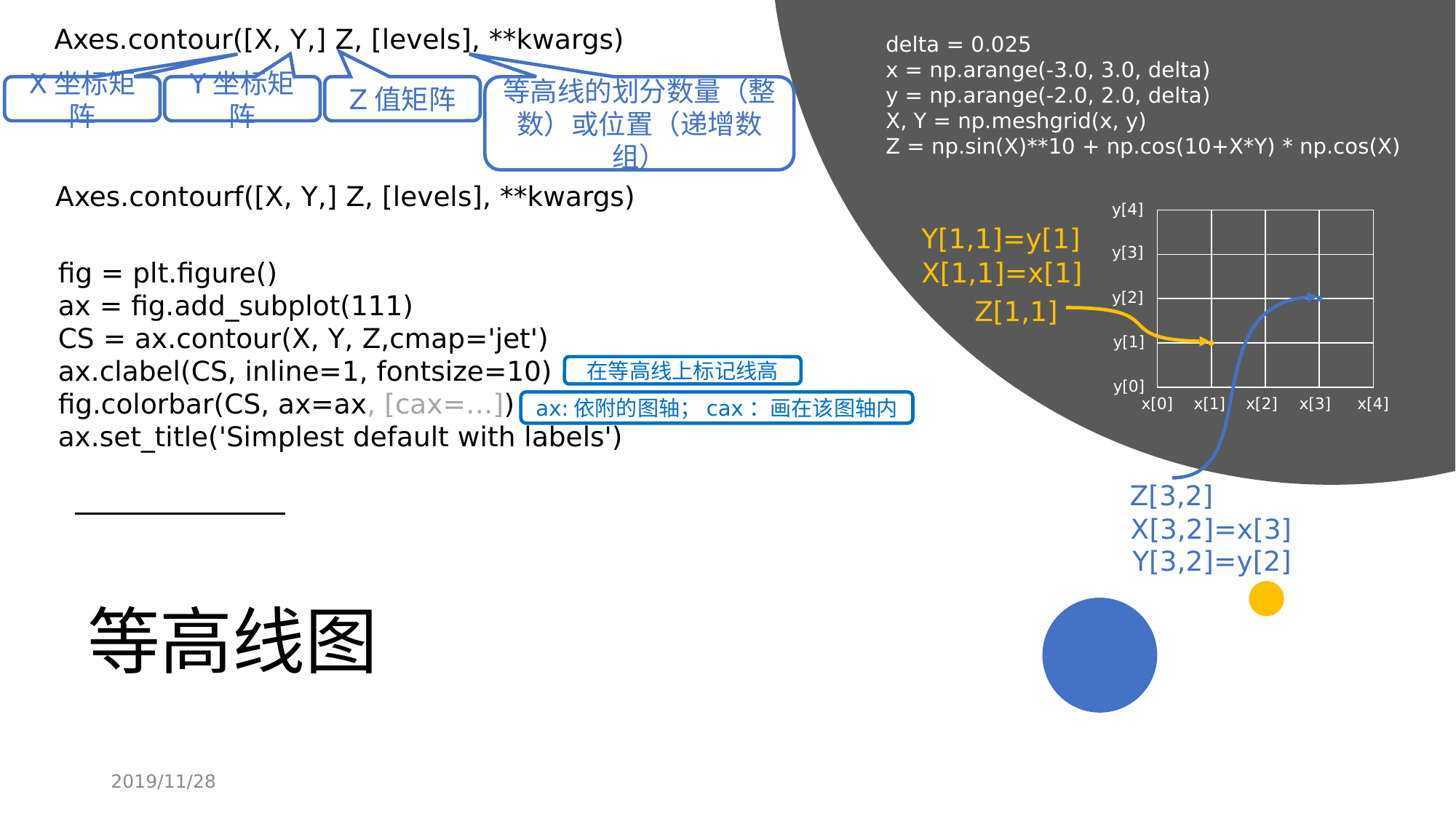

Axes.contour([X, Y,] Z, [levels], **kwargs)
delta = 0.025
x = np.arange(-3.0, 3.0, delta)
y = np.arange(-2.0, 2.0, delta)
X, Y = np.meshgrid(x, y)
Z = np.sin(X)**10 + np.cos(10+X*Y) * np.cos(X)
X坐标矩阵
Y坐标矩阵
Z值矩阵
等高线的划分数量（整数）或位置（递增数组）
Axes.contourf([X, Y,] Z, [levels], **kwargs)
y[4]
|  |  |  |  |
| --- | --- | --- | --- |
|  |  |  |  |
|  |  |  |  |
|  |  |  |  |
Y[1,1]=y[1]
y[3]
fig = plt.figure()
ax = fig.add_subplot(111)
CS = ax.contour(X, Y, Z,cmap='jet')
ax.clabel(CS, inline=1, fontsize=10)
fig.colorbar(CS, ax=ax, [cax=…])
ax.set_title('Simplest default with labels')
X[1,1]=x[1]
y[2]
Z[1,1]

y[1]

在等高线上标记线高
y[0]
x[4]
x[0]
x[1]
x[2]
x[3]
ax:依附的图轴；cax：画在该图轴内
Z[3,2]
X[3,2]=x[3]
Y[3,2]=y[2]
# 等高线图

2019/11/28